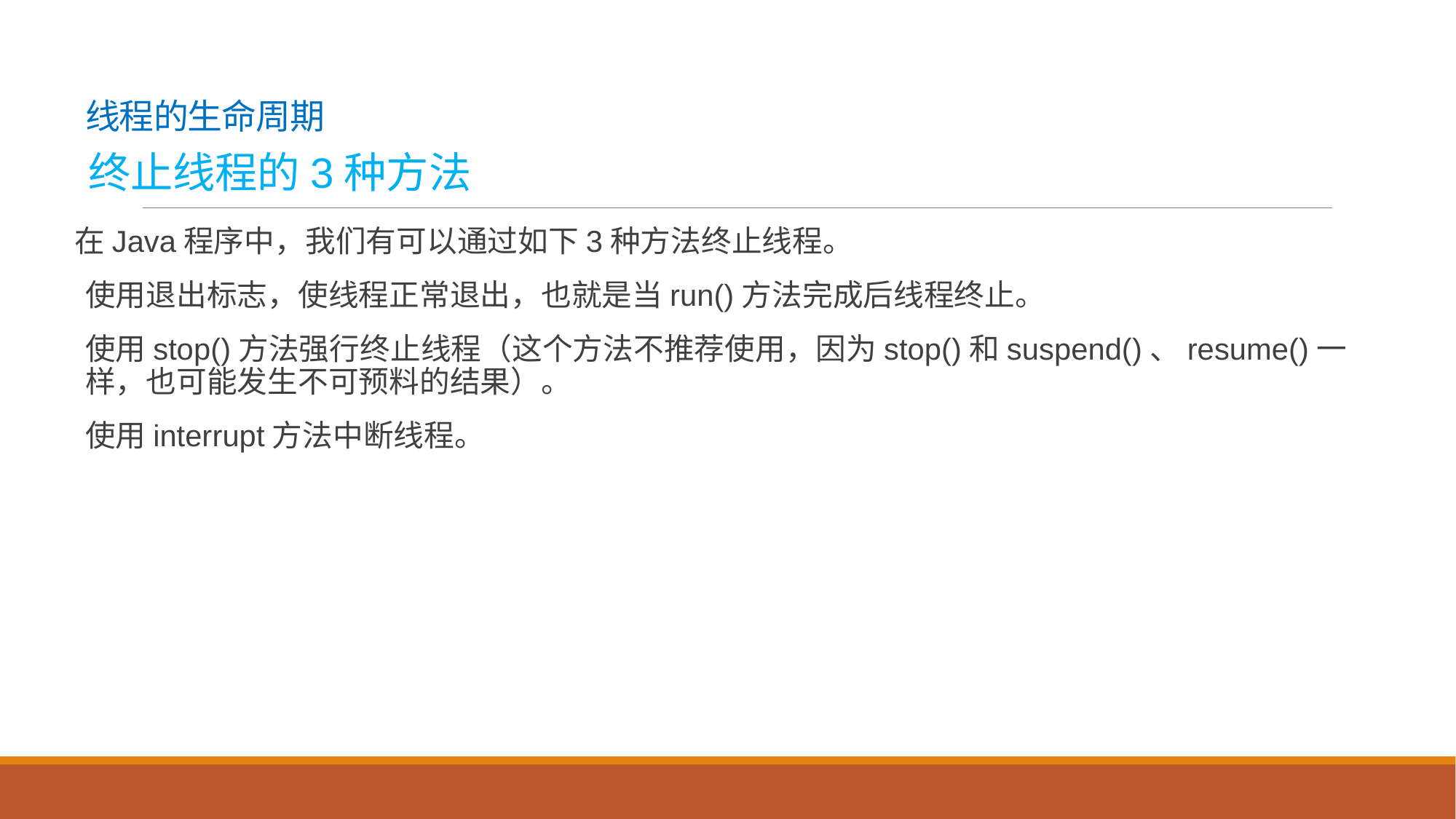

# 线程的生命周期
终止线程的3种方法
在Java程序中，我们有可以通过如下3种方法终止线程。
使用退出标志，使线程正常退出，也就是当run()方法完成后线程终止。
使用stop()方法强行终止线程（这个方法不推荐使用，因为stop()和suspend()、resume()一样，也可能发生不可预料的结果）。
使用interrupt方法中断线程。